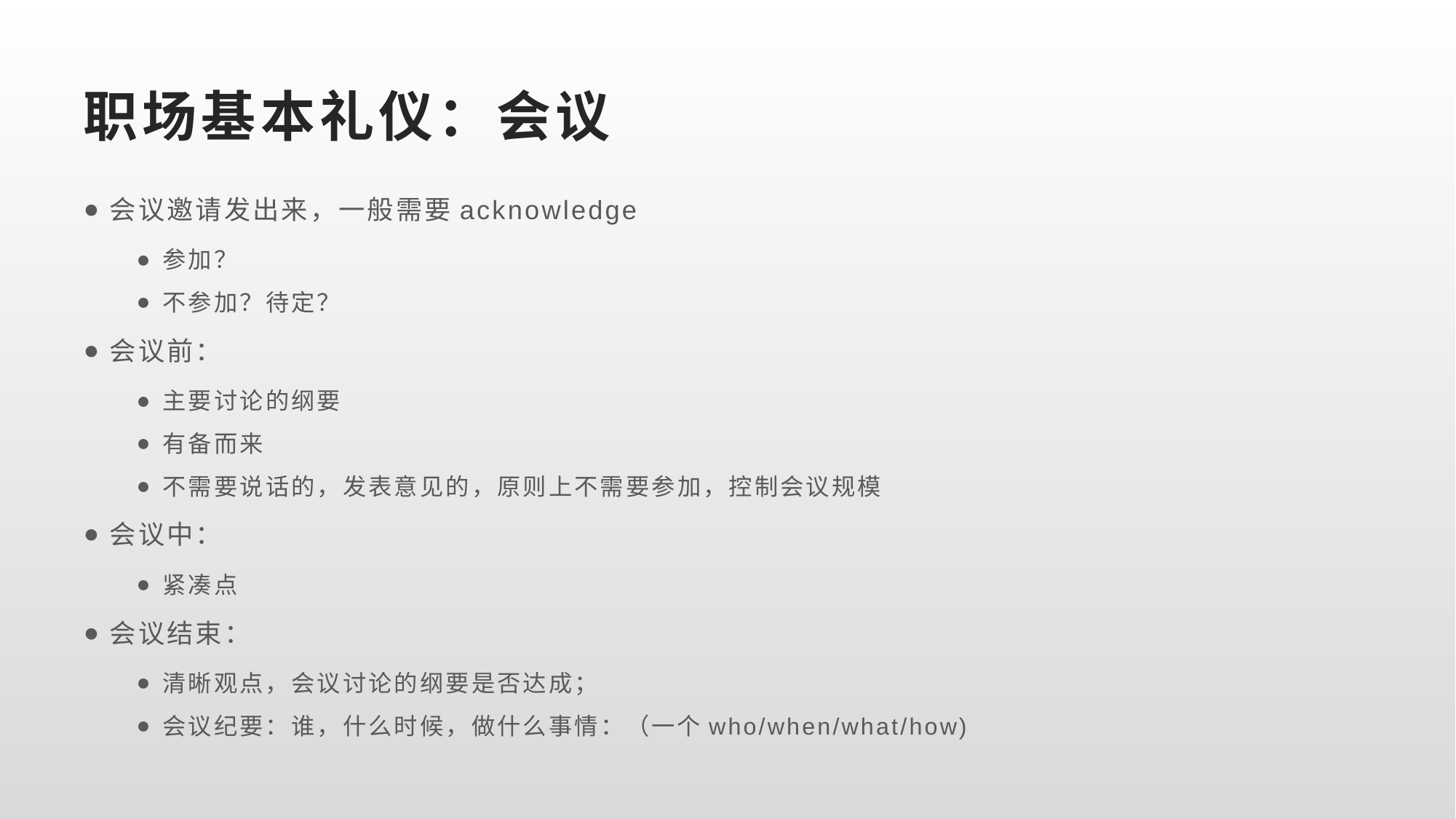

# 职场基本礼仪：会议
会议邀请发出来，一般需要acknowledge
参加？
不参加？待定？
会议前：
主要讨论的纲要
有备而来
不需要说话的，发表意见的，原则上不需要参加，控制会议规模
会议中：
紧凑点
会议结束：
清晰观点，会议讨论的纲要是否达成；
会议纪要：谁，什么时候，做什么事情：（一个who/when/what/how)